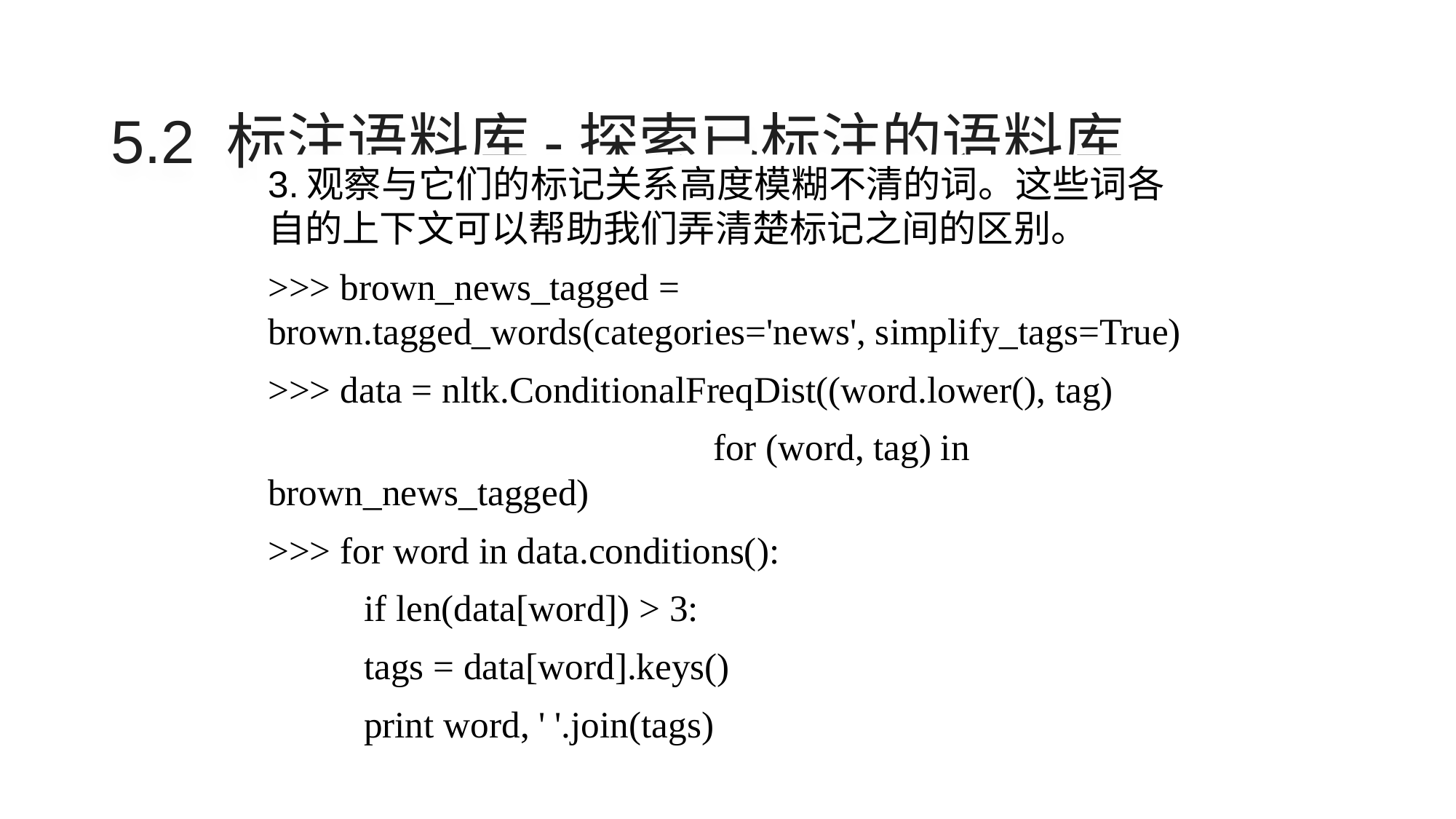

# 5.2 标注语料库-探索已标注的语料库
3.观察与它们的标记关系高度模糊不清的词。这些词各自的上下文可以帮助我们弄清楚标记之间的区别。
>>> brown_news_tagged = brown.tagged_words(categories='news', simplify_tags=True)
>>> data = nltk.ConditionalFreqDist((word.lower(), tag)
                                                for (word, tag) in brown_news_tagged)
>>> for word in data.conditions():
	if len(data[word]) > 3:
		tags = data[word].keys()
		print word, ' '.join(tags)